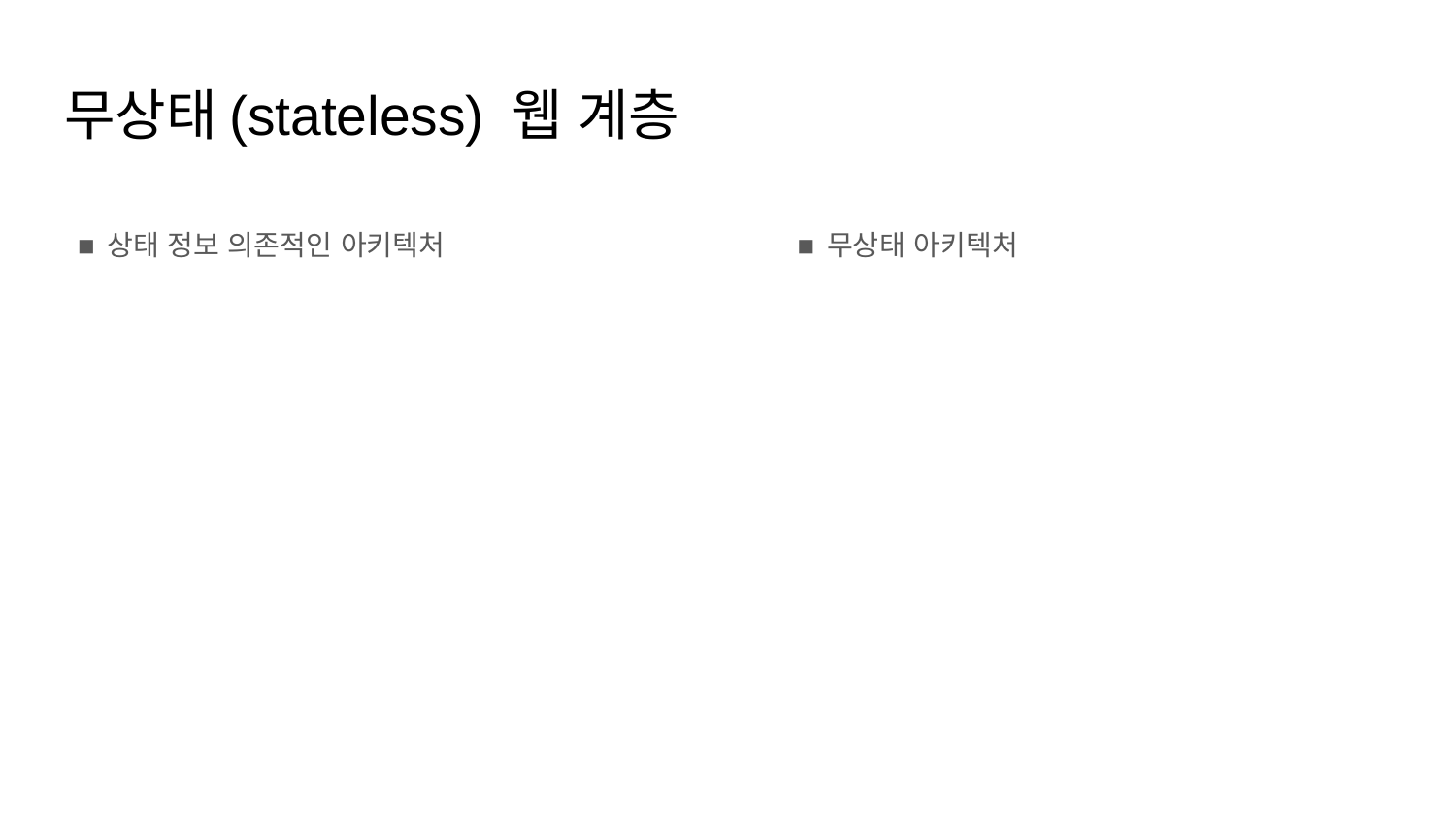

# 무상태(stateless) 웹 계층
상태 정보 의존적인 아키텍처

무상태 아키텍처